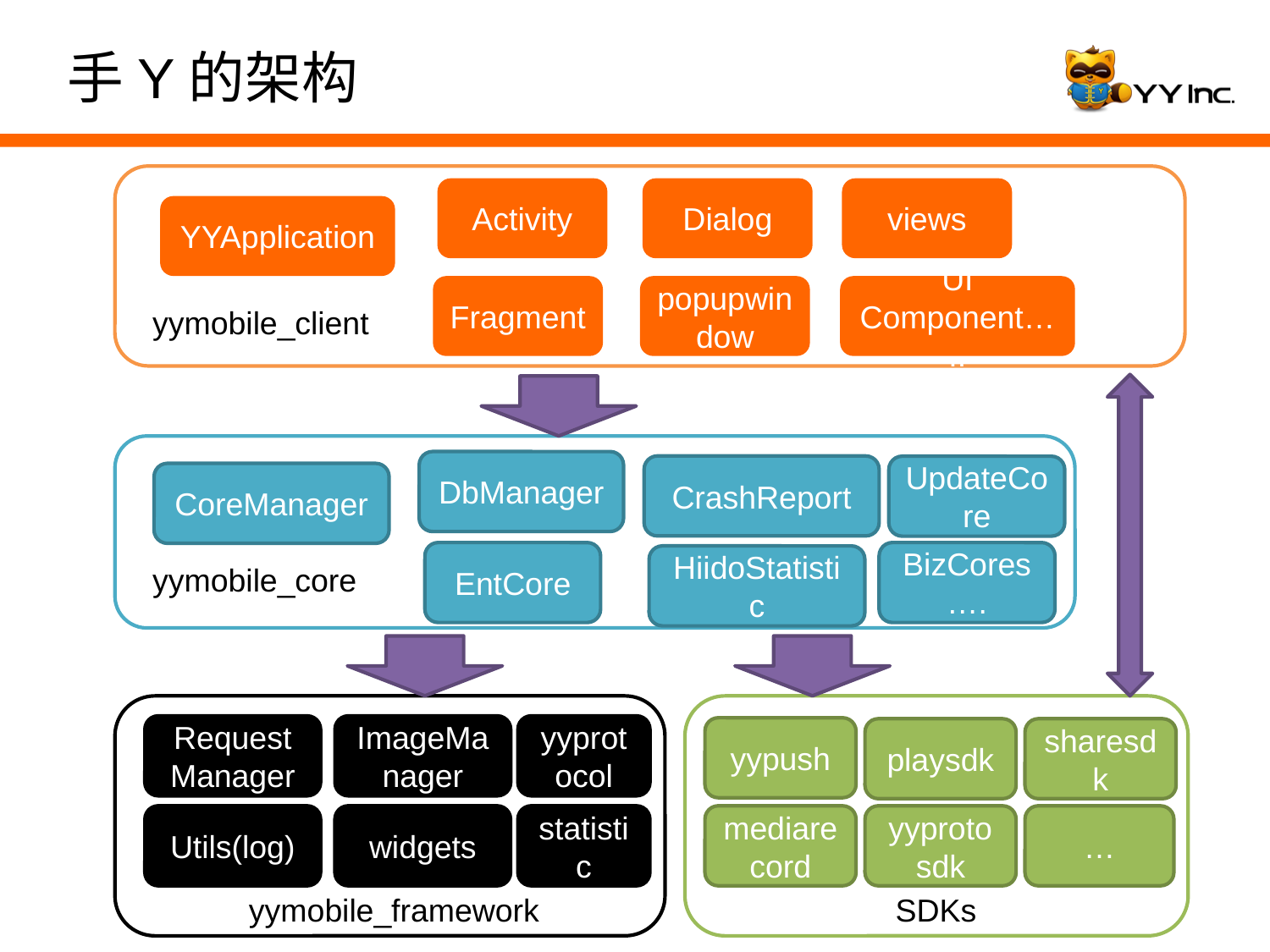

手Y的架构

Activity
Dialog
views
YYApplication
Fragment
popupwindow
UI Component…..
yymobile_client

DbManager
CrashReport
UpdateCore
CoreManager
EntCore
BizCores….
HiidoStatistic
yymobile_core

RequestManager
ImageManager
yyprotocol
yypush
playsdk
sharesdk
Utils(log)
widgets
statistic
mediarecord
yyprotosdk
…
yymobile_framework
SDKs